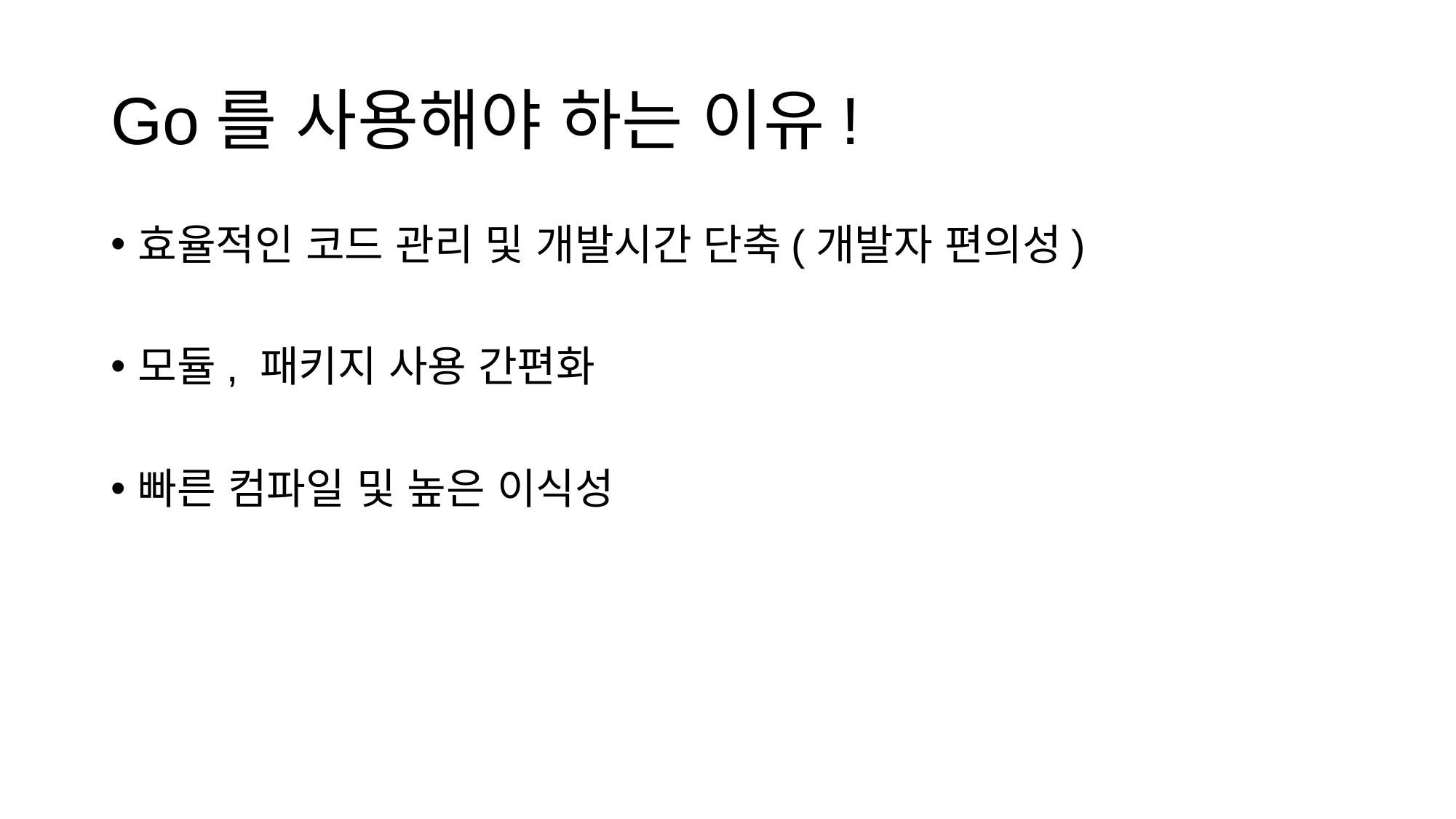

# Go를 사용해야 하는 이유!
효율적인 코드 관리 및 개발시간 단축(개발자 편의성)

모듈, 패키지 사용 간편화

빠른 컴파일 및 높은 이식성